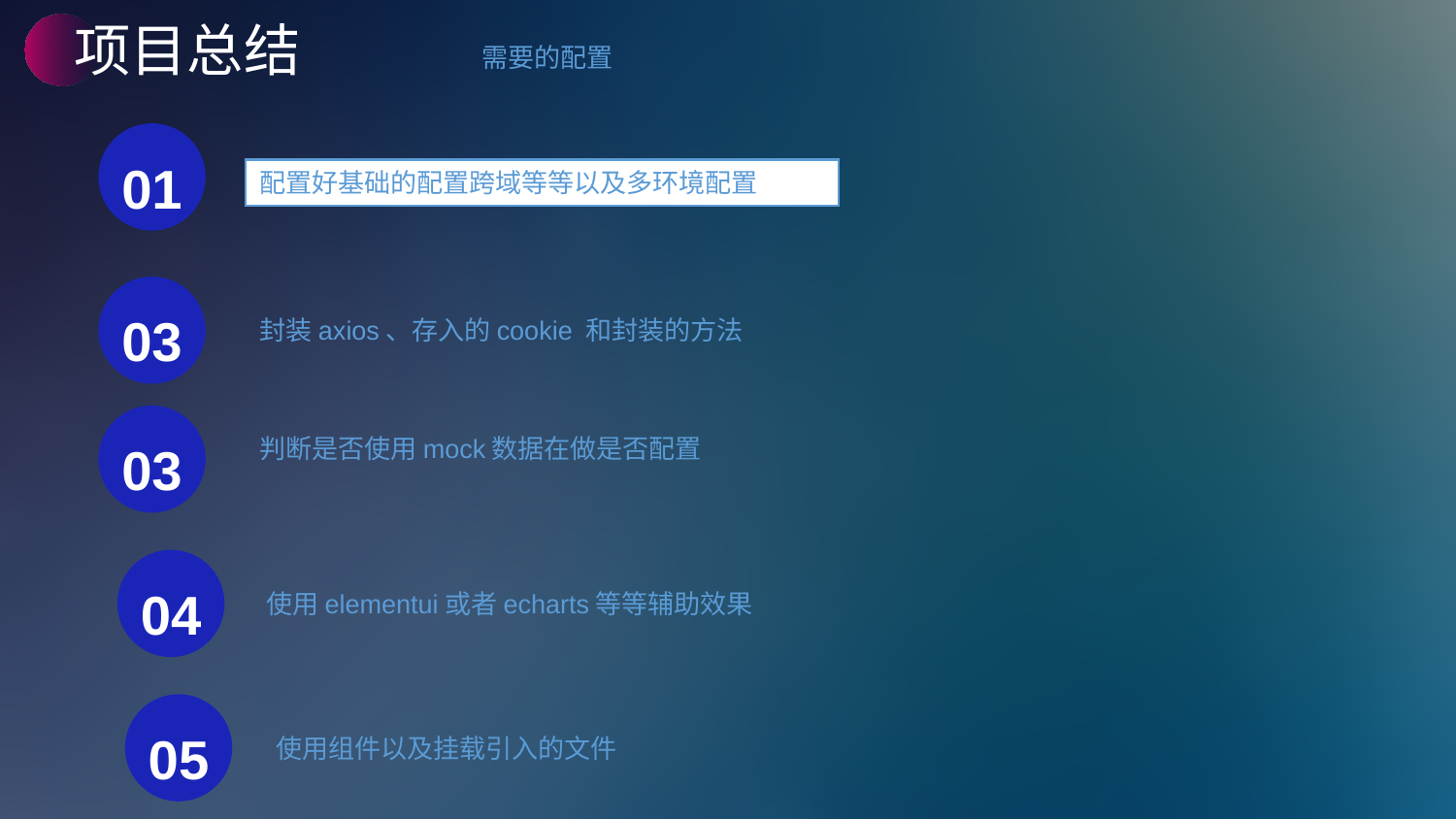

项目总结

需要的配置

01
配置好基础的配置跨域等等以及多环境配置
03
封装axios、存入的cookie 和封装的方法
03
判断是否使用mock数据在做是否配置
04
使用elementui或者echarts等等辅助效果
05
使用组件以及挂载引入的文件